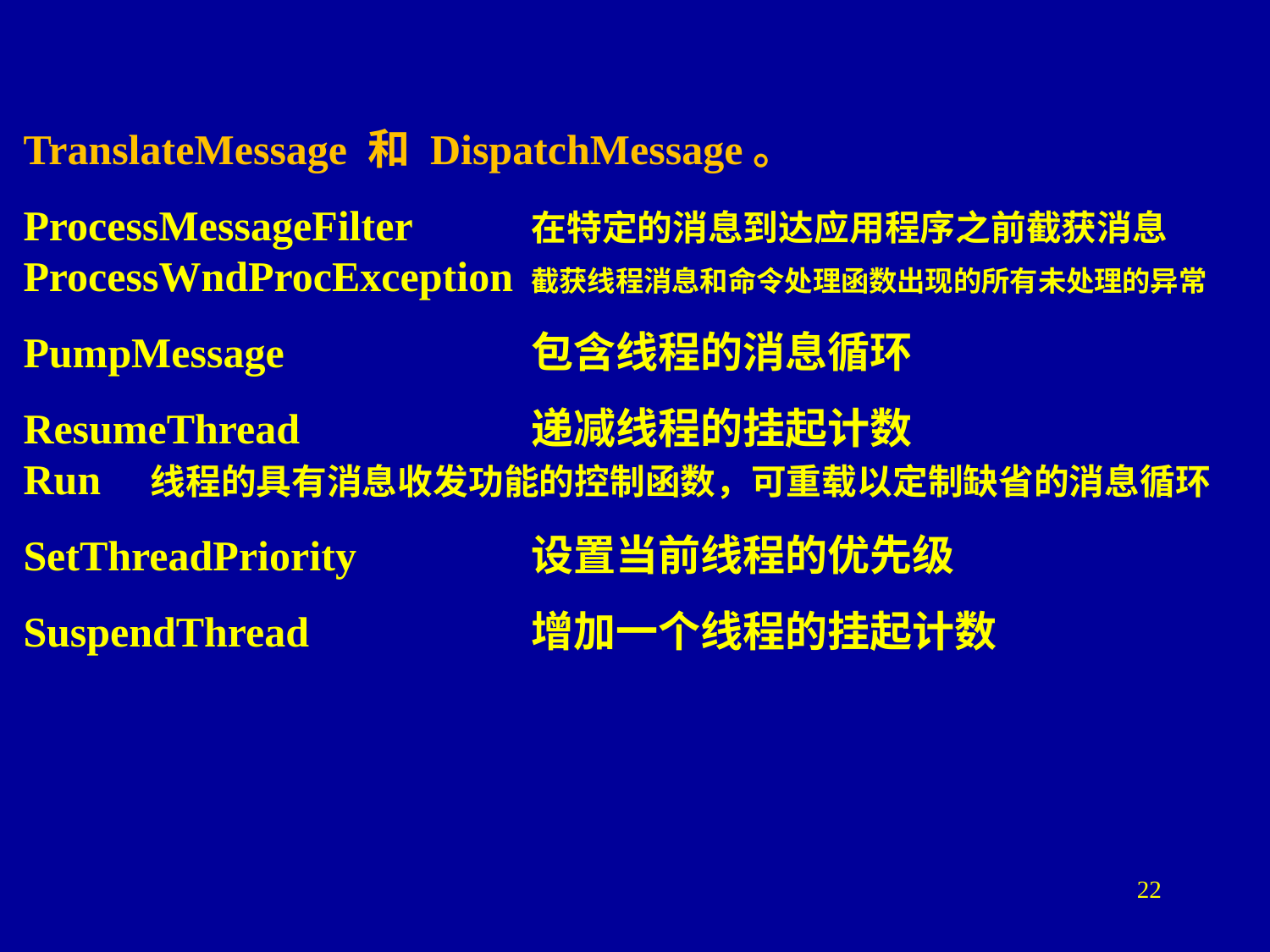

TranslateMessage 和 DispatchMessage。
ProcessMessageFilter	在特定的消息到达应用程序之前截获消息
ProcessWndProcException	截获线程消息和命令处理函数出现的所有未处理的异常
PumpMessage		包含线程的消息循环
ResumeThread		递减线程的挂起计数
Run	线程的具有消息收发功能的控制函数，可重载以定制缺省的消息循环
SetThreadPriority		设置当前线程的优先级
SuspendThread		增加一个线程的挂起计数
22